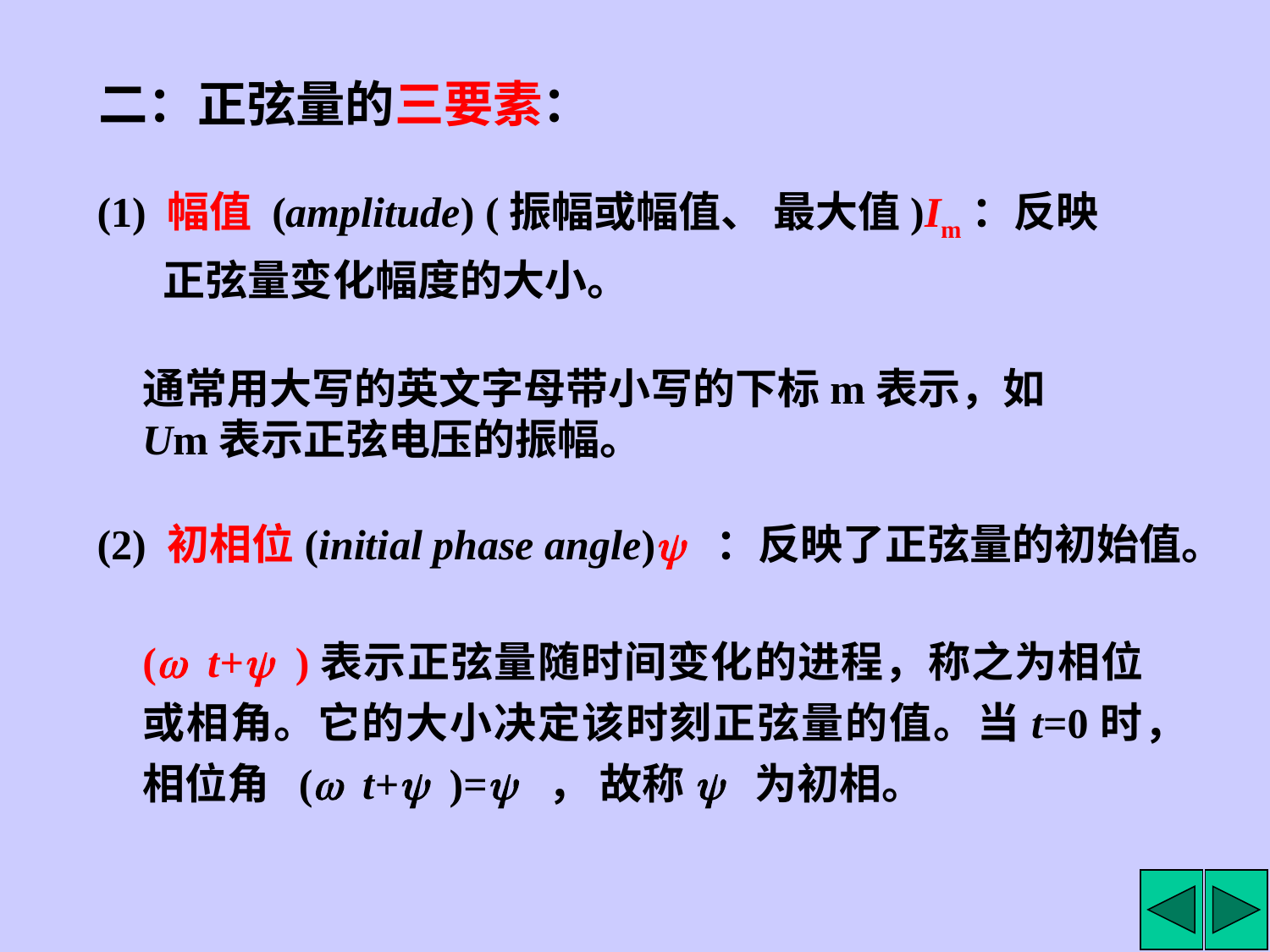

二：正弦量的三要素：
(1) 幅值 (amplitude) (振幅或幅值、 最大值)Im：反映正弦量变化幅度的大小。
通常用大写的英文字母带小写的下标m表示，如Um表示正弦电压的振幅。
(2) 初相位(initial phase angle)ψ ：反映了正弦量的初始值。
(ω t+ψ )表示正弦量随时间变化的进程，称之为相位或相角。它的大小决定该时刻正弦量的值。当t=0时，相位角  (ω t+ψ )=ψ ， 故称ψ 为初相。